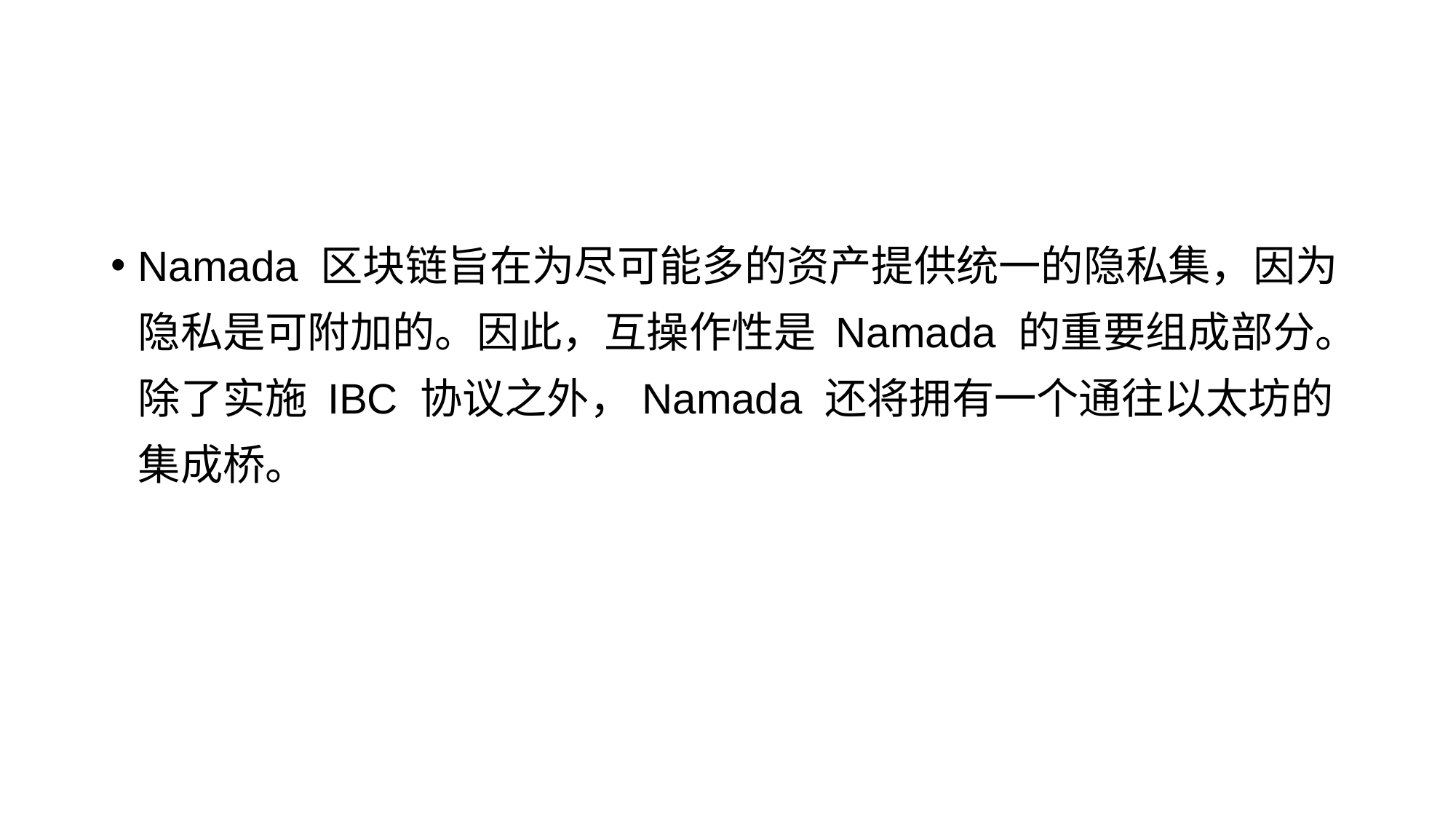

Namada 区块链旨在为尽可能多的资产提供统一的隐私集，因为隐私是可附加的。因此，互操作性是 Namada 的重要组成部分。除了实施 IBC 协议之外，Namada 还将拥有一个通往以太坊的集成桥。